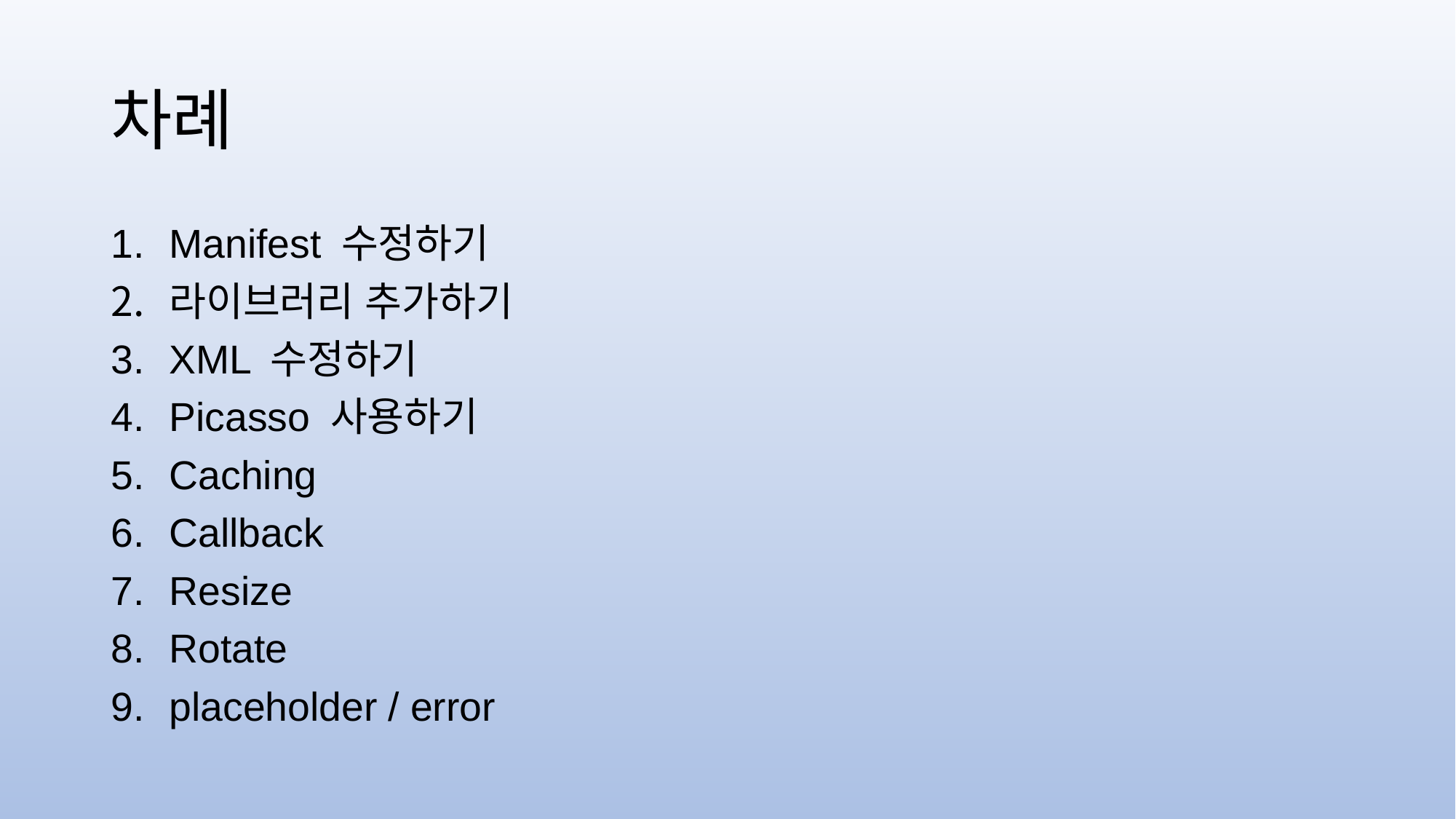

# 차례
Manifest 수정하기
라이브러리 추가하기
XML 수정하기
Picasso 사용하기
Caching
Callback
Resize
Rotate
placeholder / error